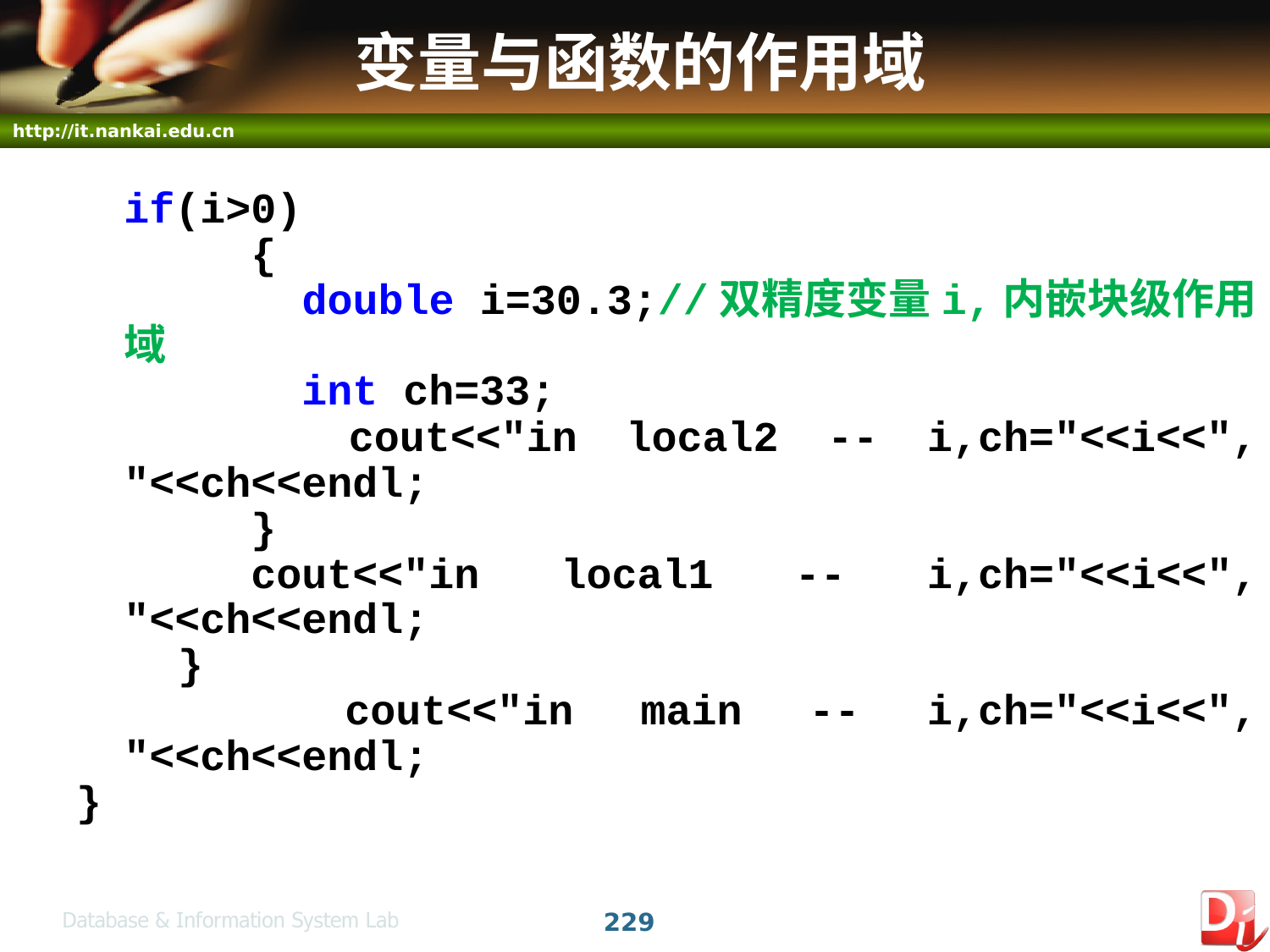

# 变量与函数的作用域
	if(i>0)
		{
		  double i=30.3;//双精度变量i,内嵌块级作用域
		  int ch=33;
		  cout<<"in local2 -- i,ch="<<i<<", "<<ch<<endl;
		}
		cout<<"in local1 -- i,ch="<<i<<", "<<ch<<endl;
    }
    cout<<"in main -- i,ch="<<i<<", "<<ch<<endl;
}

229
Database & Information System Lab